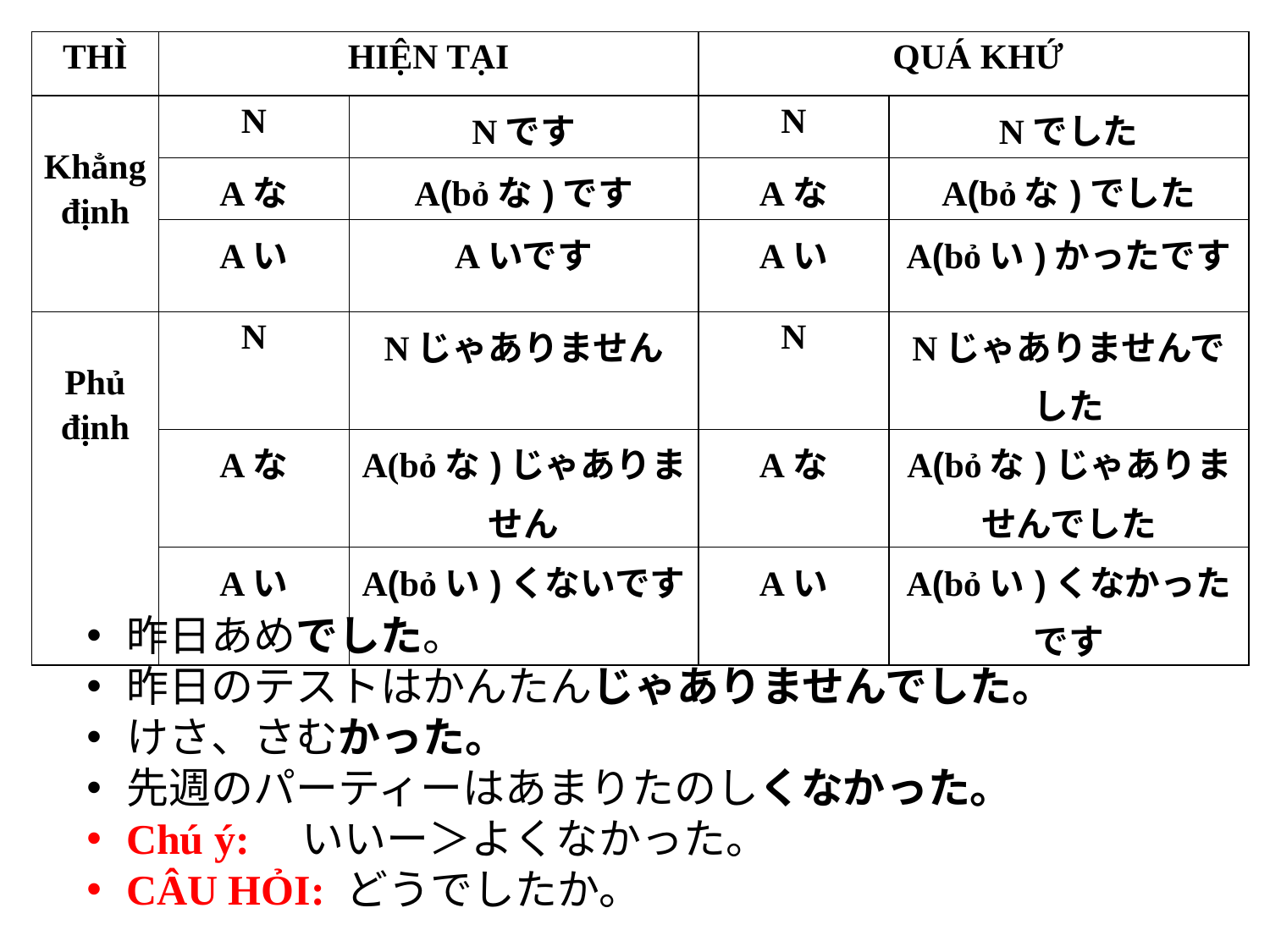

| THÌ | HIỆN TẠI |  | QUÁ KHỨ |  |
| --- | --- | --- | --- | --- |
| Khẳng định | N | Nです | N | Nでした |
|  | Aな | A(bỏな)です | Aな | A(bỏな)でした |
|  | Aい | Aいです | Aい | A(bỏい)かったです |
| Phủ định | N | Nじゃありません | N | Nじゃありませんでした |
|  | Aな | A(bỏな)じゃありません | Aな | A(bỏな)じゃありませんでした |
|  | Aい | A(bỏい)くないです | Aい | A(bỏい)くなかったです |
昨日あめでした。
昨日のテストはかんたんじゃありませんでした。
けさ、さむかった。
先週のパーティーはあまりたのしくなかった。
Chú ý:　いいー＞よくなかった。
CÂU HỎI: どうでしたか。